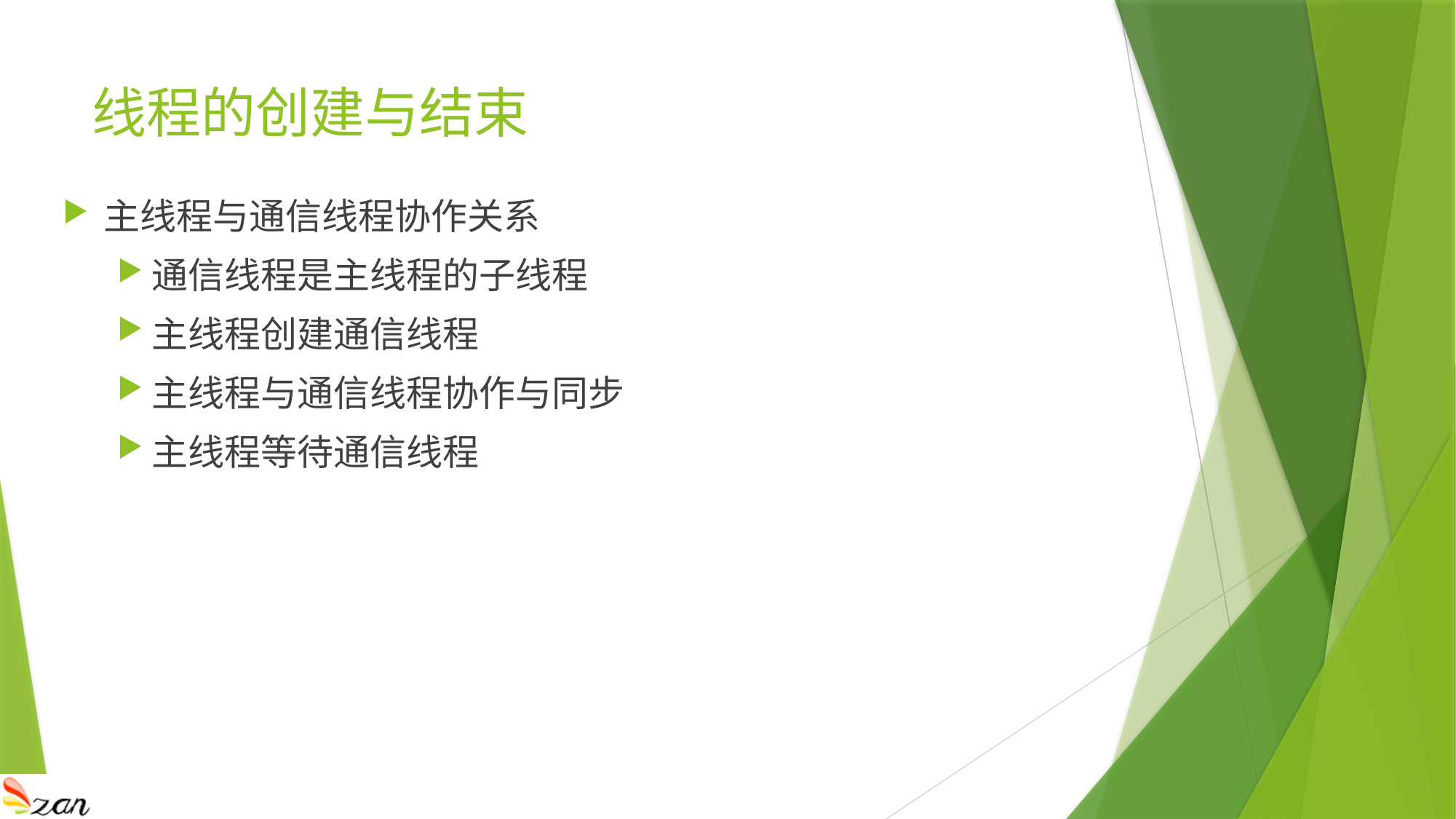

# 线程的创建与结束
主线程与通信线程协作关系
通信线程是主线程的子线程
主线程创建通信线程
主线程与通信线程协作与同步
主线程等待通信线程